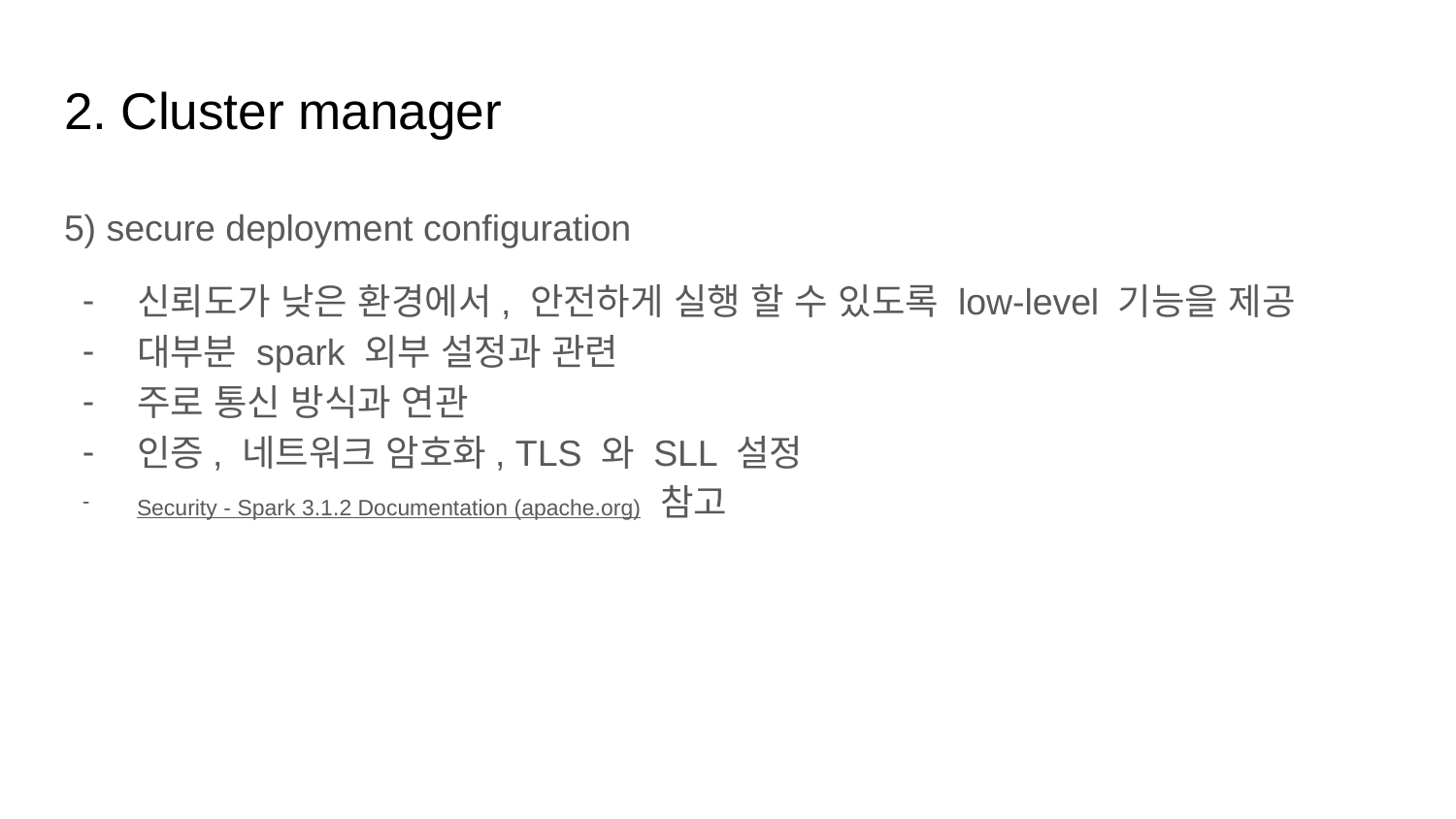

# 2. Cluster manager
5) secure deployment configuration
신뢰도가 낮은 환경에서, 안전하게 실행 할 수 있도록 low-level 기능을 제공
대부분 spark 외부 설정과 관련
주로 통신 방식과 연관
인증, 네트워크 암호화, TLS 와 SLL 설정
Security - Spark 3.1.2 Documentation (apache.org) 참고